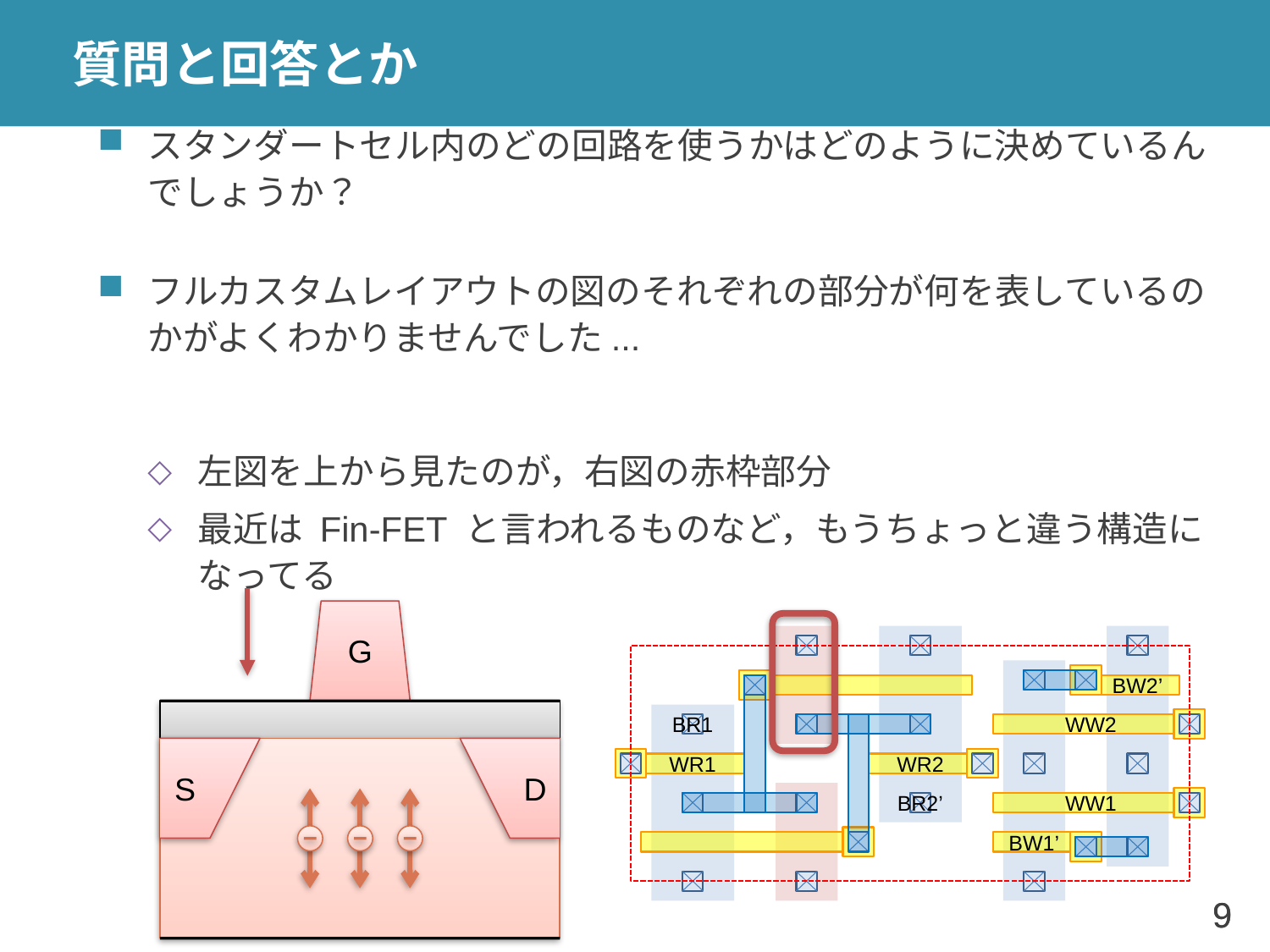

# 質問と回答とか
スタンダートセル内のどの回路を使うかはどのように決めているんでしょうか？
フルカスタムレイアウトの図のそれぞれの部分が何を表しているのかがよくわかりませんでした...

左図を上から見たのが，右図の赤枠部分
最近は Fin-FET と言われるものなど，もうちょっと違う構造になってる

G

BW2’

BR1

WW2

WR2

WR1

BR2’
WW1

BW1’

S
D